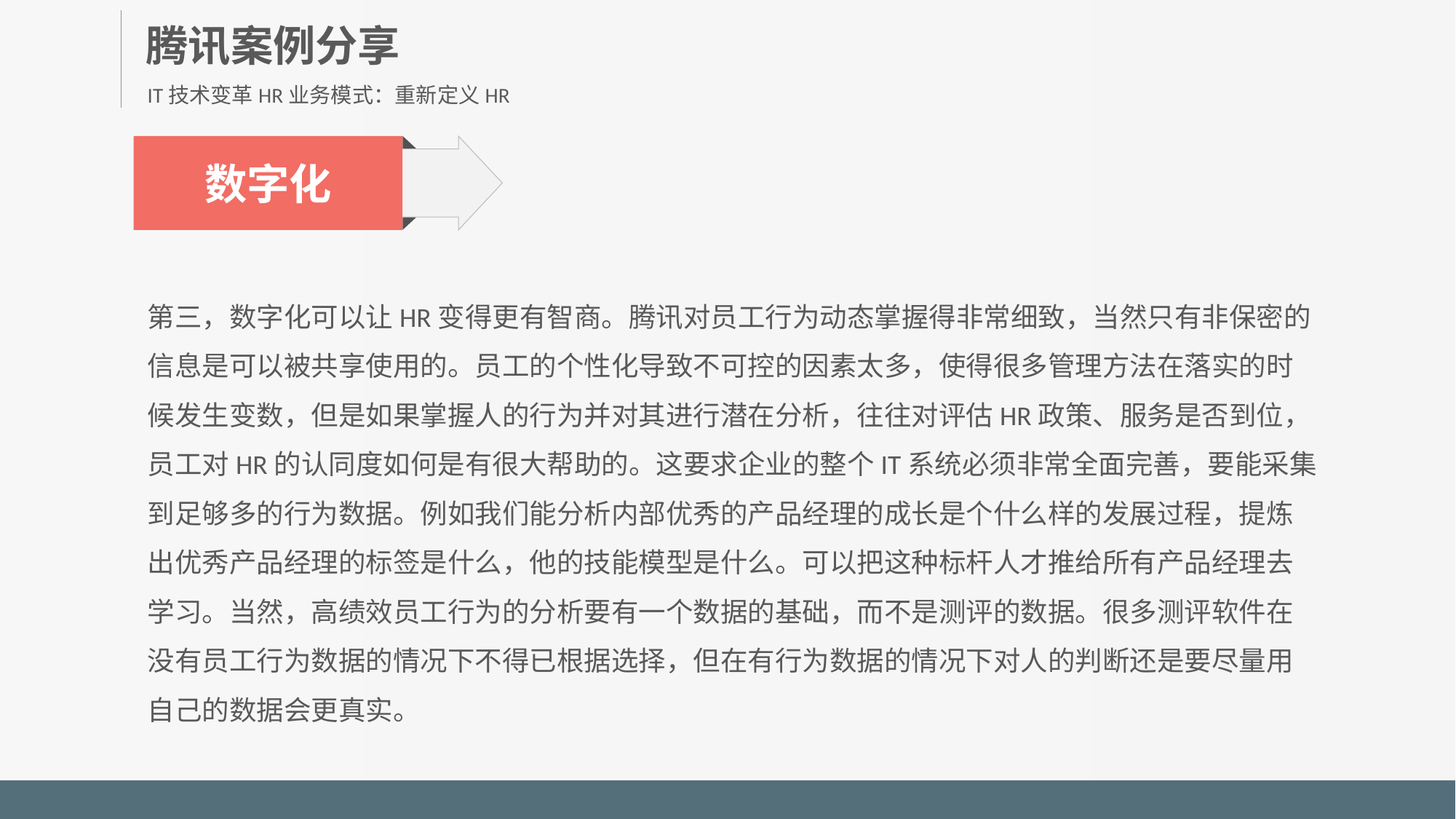

腾讯案例分享
IT技术变革HR业务模式：重新定义HR
数字化

第三，数字化可以让HR变得更有智商。腾讯对员工行为动态掌握得非常细致，当然只有非保密的信息是可以被共享使用的。员工的个性化导致不可控的因素太多，使得很多管理方法在落实的时候发生变数，但是如果掌握人的行为并对其进行潜在分析，往往对评估HR政策、服务是否到位，员工对HR的认同度如何是有很大帮助的。这要求企业的整个IT系统必须非常全面完善，要能采集到足够多的行为数据。例如我们能分析内部优秀的产品经理的成长是个什么样的发展过程，提炼出优秀产品经理的标签是什么，他的技能模型是什么。可以把这种标杆人才推给所有产品经理去学习。当然，高绩效员工行为的分析要有一个数据的基础，而不是测评的数据。很多测评软件在没有员工行为数据的情况下不得已根据选择，但在有行为数据的情况下对人的判断还是要尽量用自己的数据会更真实。